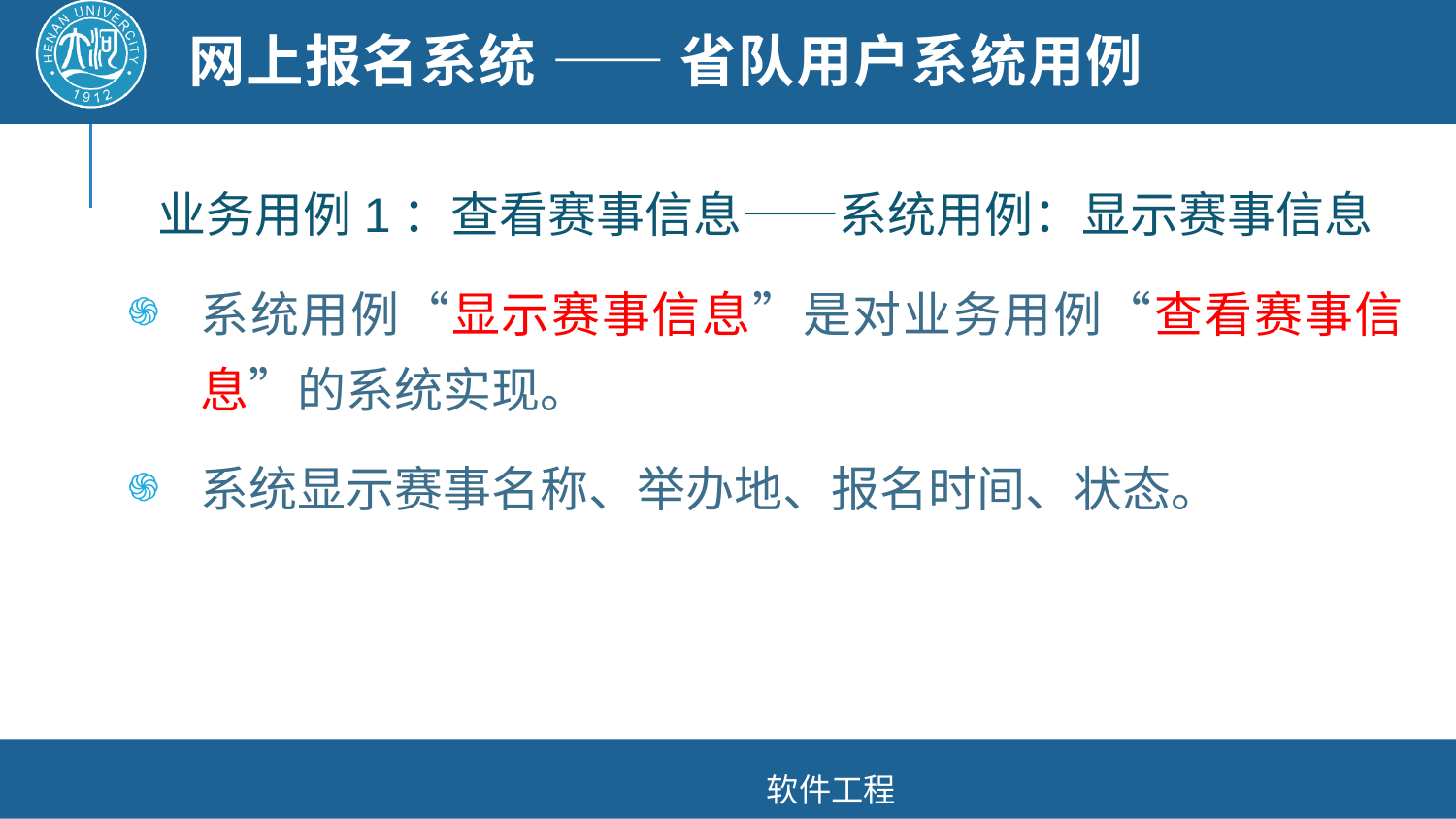

# 网上报名系统 —— 省队用户系统用例
业务用例1：查看赛事信息——系统用例：显示赛事信息
系统用例“显示赛事信息”是对业务用例“查看赛事信息”的系统实现。
系统显示赛事名称、举办地、报名时间、状态。

软件工程
46